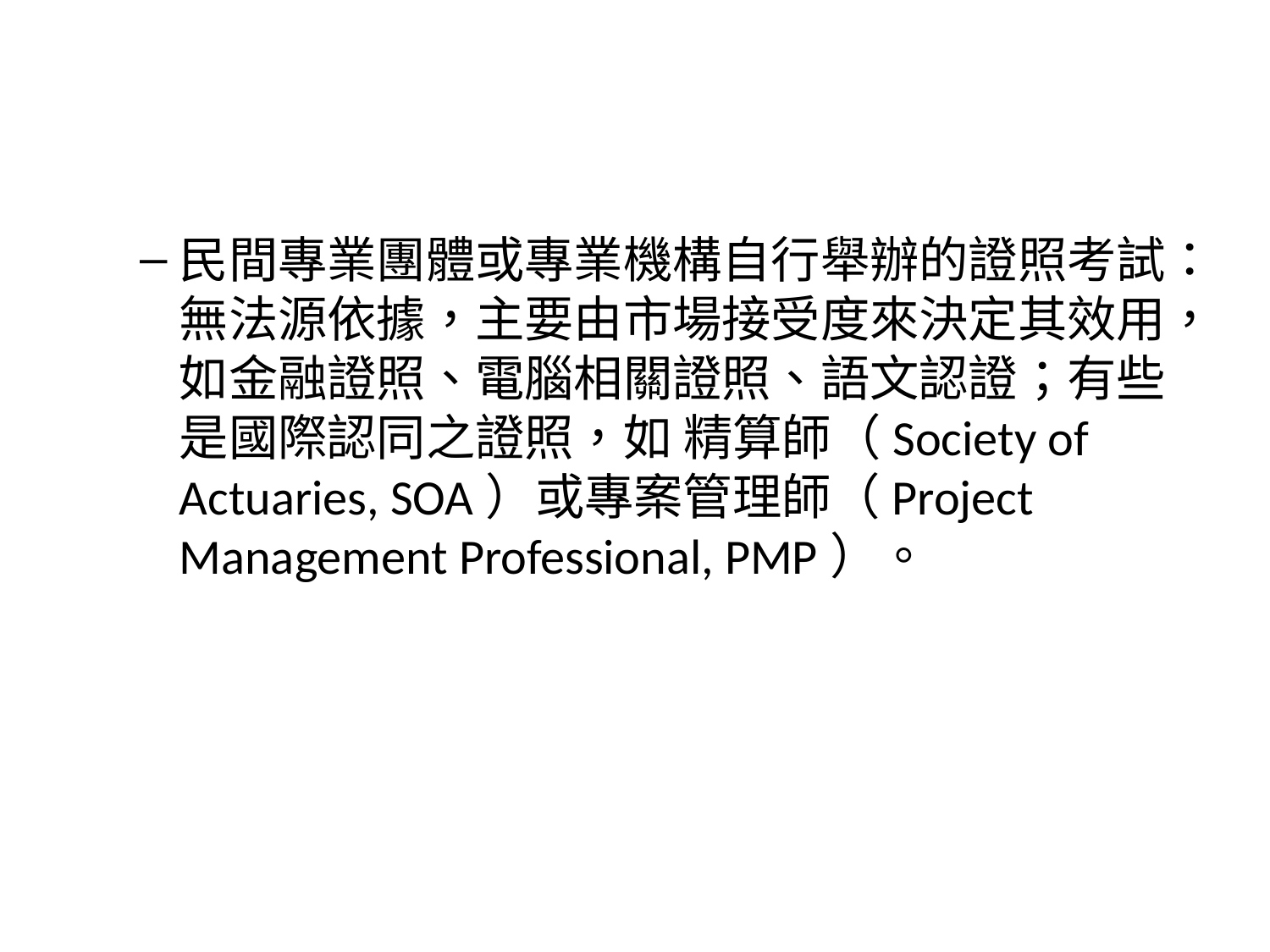

#
民間專業團體或專業機構自行舉辦的證照考試：無法源依據，主要由市場接受度來決定其效用，如金融證照、電腦相關證照、語文認證；有些是國際認同之證照，如 精算師（Society of Actuaries, SOA）或專案管理師（Project Management Professional, PMP）。